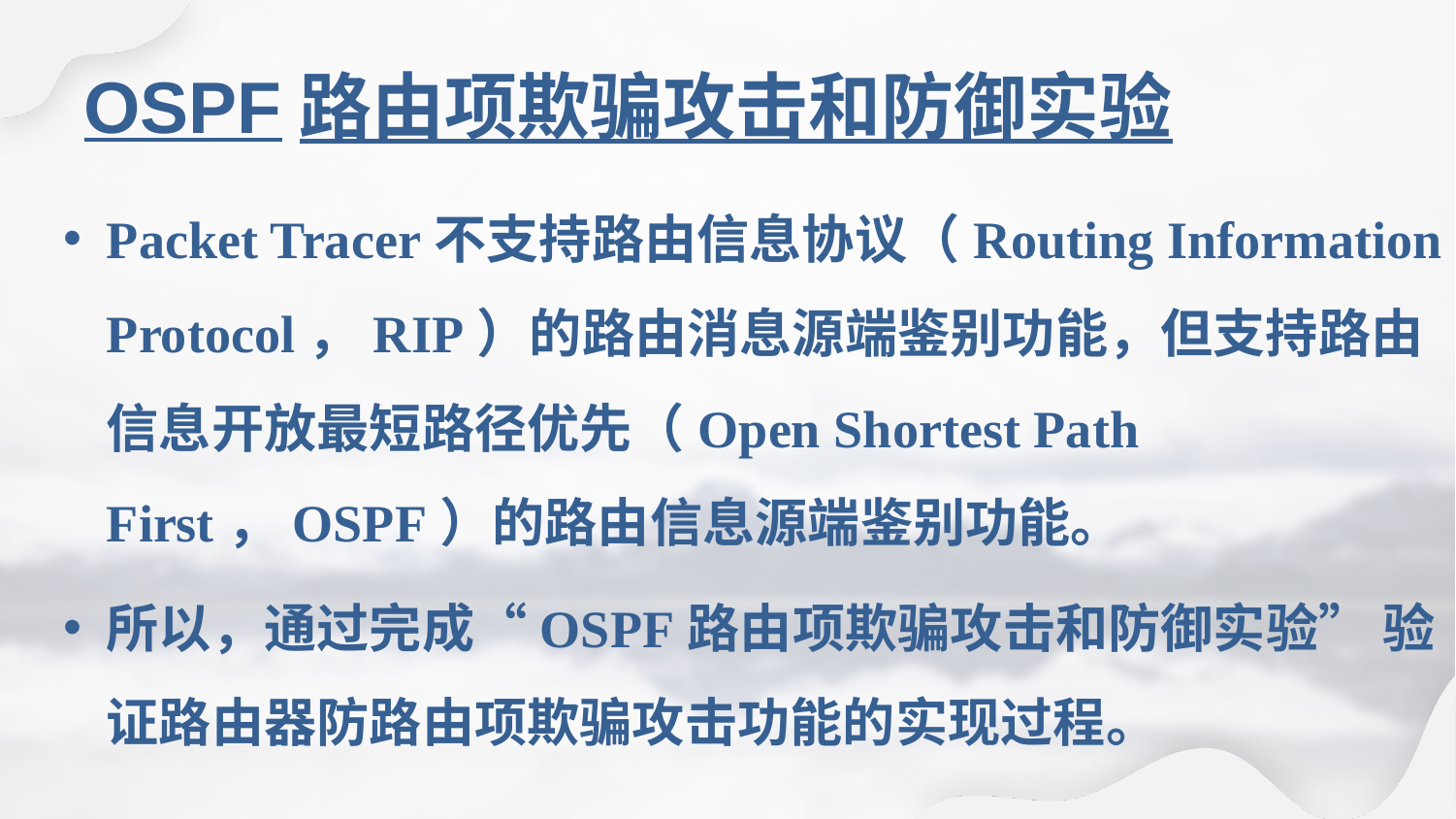

# OSPF路由项欺骗攻击和防御实验
Packet Tracer不支持路由信息协议（Routing Information Protocol，RIP）的路由消息源端鉴别功能，但支持路由信息开放最短路径优先（Open Shortest Path First，OSPF）的路由信息源端鉴别功能。
所以，通过完成“OSPF路由项欺骗攻击和防御实验” 验证路由器防路由项欺骗攻击功能的实现过程。